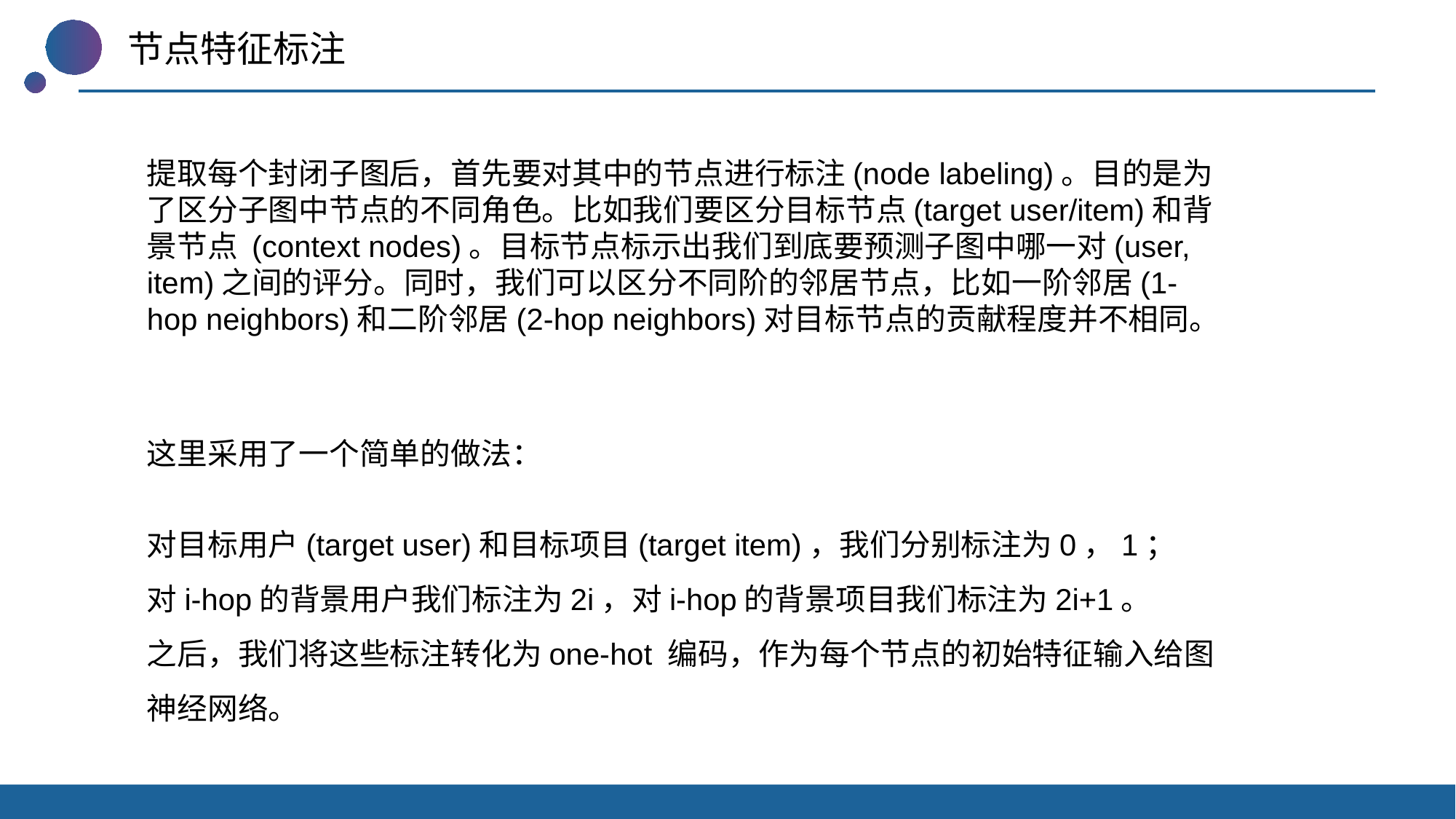

节点特征标注
提取每个封闭子图后，首先要对其中的节点进行标注(node labeling)。目的是为了区分子图中节点的不同角色。比如我们要区分目标节点(target user/item)和背景节点 (context nodes)。目标节点标示出我们到底要预测子图中哪一对(user, item)之间的评分。同时，我们可以区分不同阶的邻居节点，比如一阶邻居(1-hop neighbors)和二阶邻居(2-hop neighbors)对目标节点的贡献程度并不相同。

这里采用了一个简单的做法：

对目标用户(target user)和目标项目(target item)，我们分别标注为0，1；
对i-hop的背景用户我们标注为2i，对i-hop的背景项目我们标注为2i+1。
之后，我们将这些标注转化为one-hot 编码，作为每个节点的初始特征输入给图神经网络。

自强不息 厚德载物